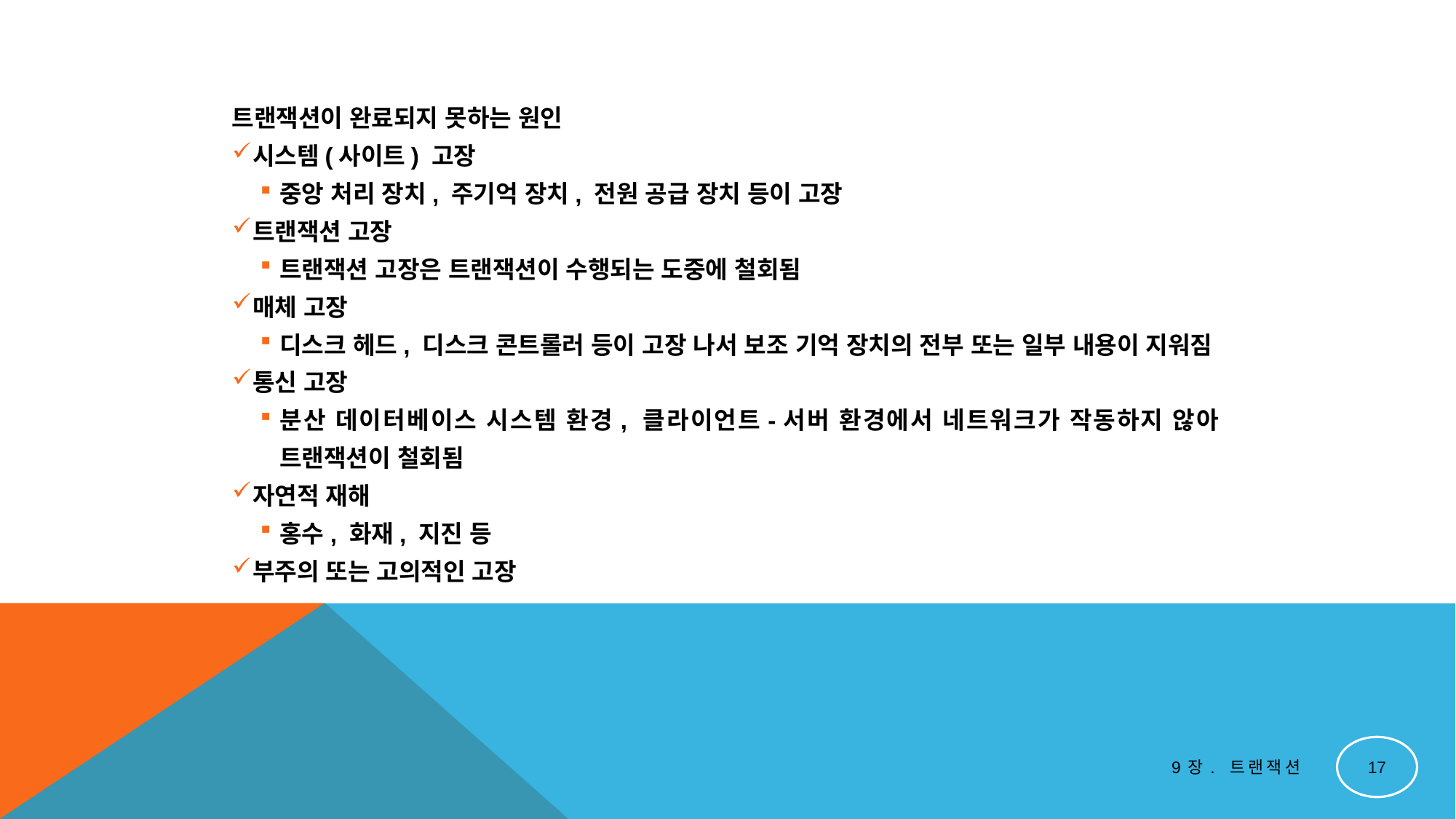

트랜잭션이 완료되지 못하는 원인
시스템(사이트) 고장
중앙 처리 장치, 주기억 장치, 전원 공급 장치 등이 고장
트랜잭션 고장
트랜잭션 고장은 트랜잭션이 수행되는 도중에 철회됨
매체 고장
디스크 헤드, 디스크 콘트롤러 등이 고장 나서 보조 기억 장치의 전부 또는 일부 내용이 지워짐
통신 고장
분산 데이터베이스 시스템 환경, 클라이언트-서버 환경에서 네트워크가 작동하지 않아 트랜잭션이 철회됨
자연적 재해
홍수, 화재, 지진 등
부주의 또는 고의적인 고장

17
9장. 트랜잭션